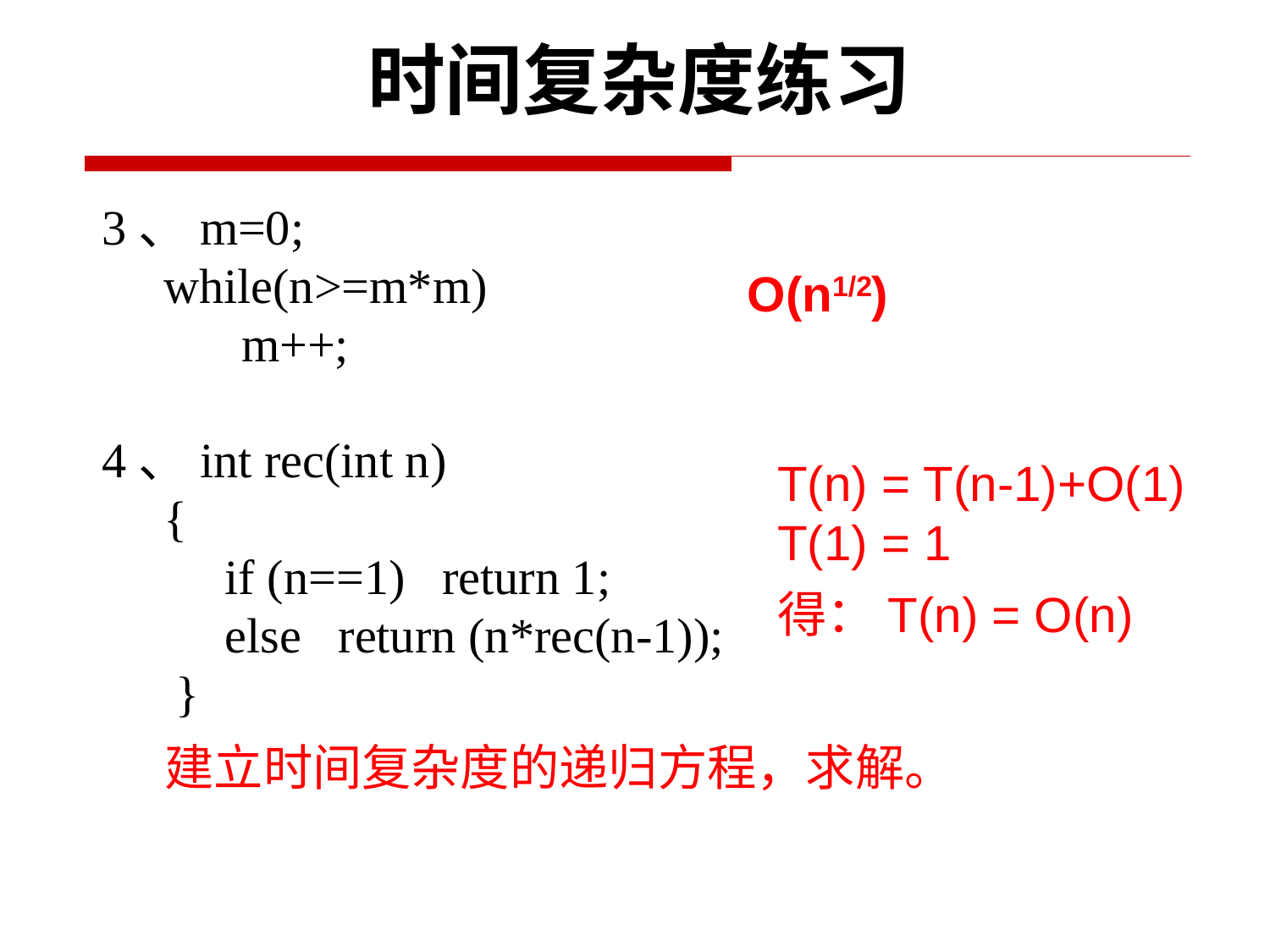

时间复杂度练习
3、m=0;
     while(n>=m*m)
     	 m++;

4、int rec(int n)
     {
          if (n==1)   return 1;
          else   return (n*rec(n-1));
      }

O(n1/2)
T(n) = T(n-1)+O(1)  T(1) = 1
得：T(n) = O(n)
建立时间复杂度的递归方程，求解。